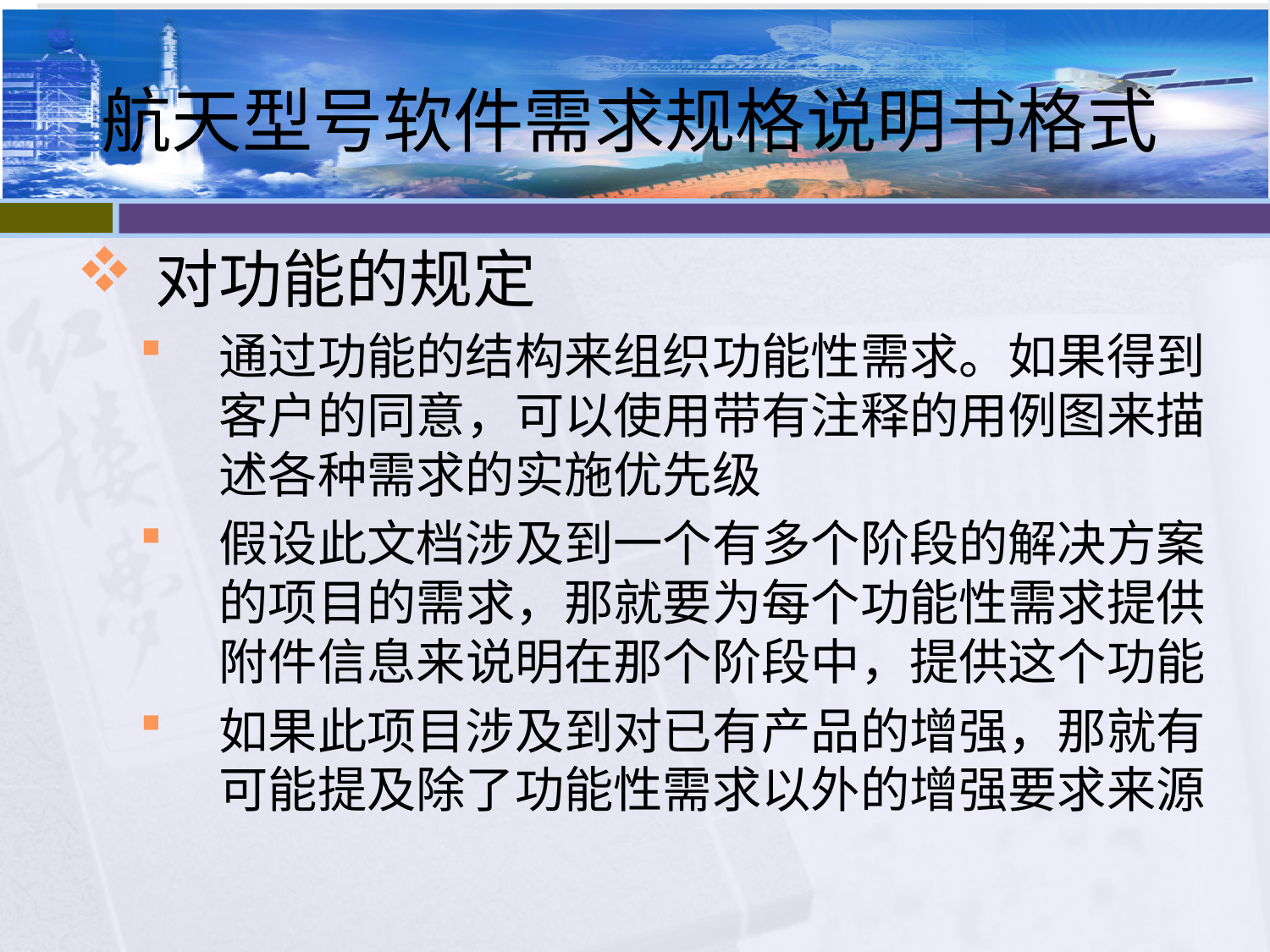

# 航天型号软件需求规格说明书格式

对功能的规定
通过功能的结构来组织功能性需求。如果得到客户的同意，可以使用带有注释的用例图来描述各种需求的实施优先级
假设此文档涉及到一个有多个阶段的解决方案的项目的需求，那就要为每个功能性需求提供附件信息来说明在那个阶段中，提供这个功能
如果此项目涉及到对已有产品的增强，那就有可能提及除了功能性需求以外的增强要求来源